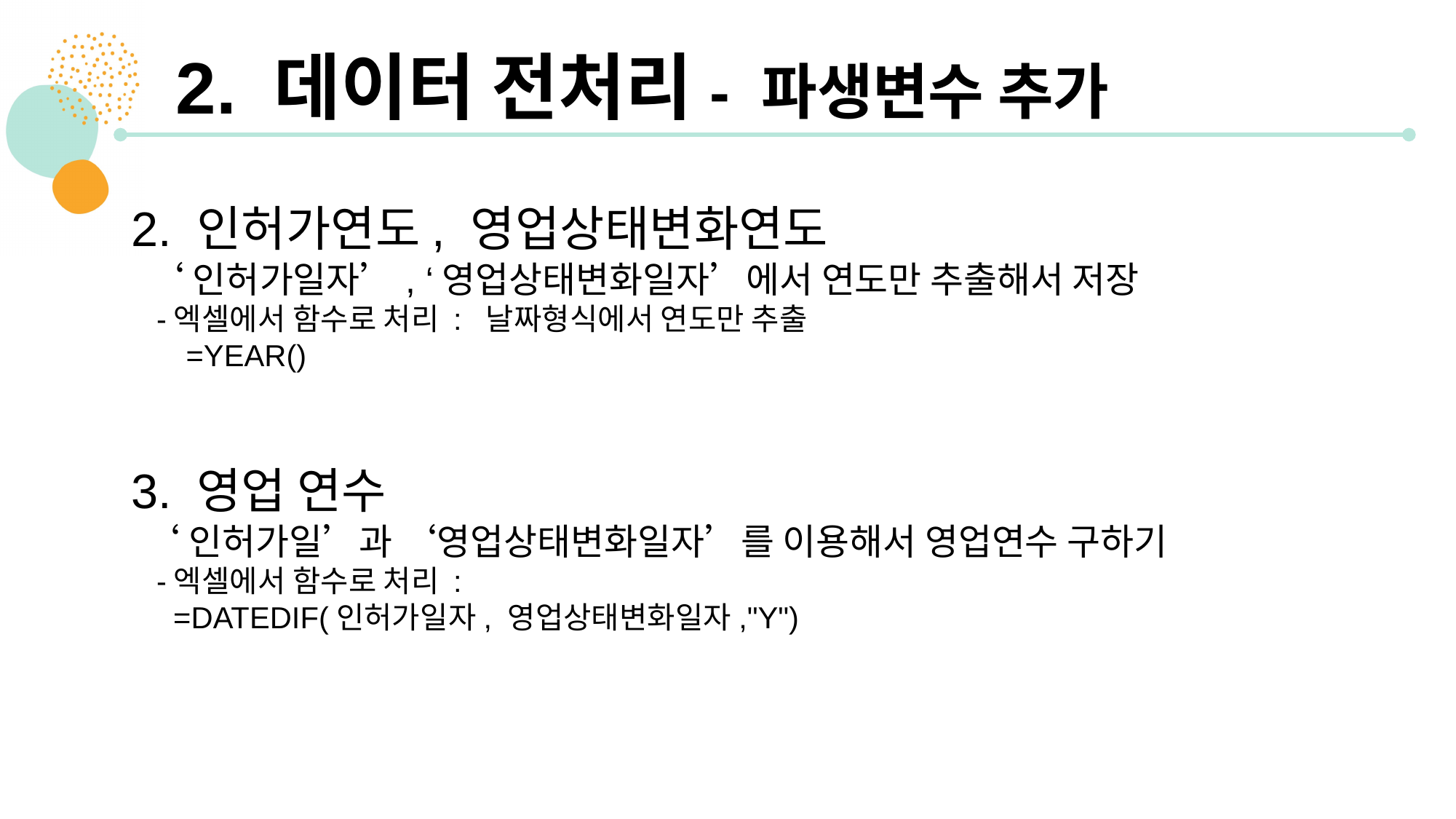

2. 데이터 전처리- 파생변수 추가
2. 인허가연도, 영업상태변화연도
  ‘인허가일자’, ‘영업상태변화일자’에서 연도만 추출해서 저장
   -엑셀에서 함수로 처리 :  날짜형식에서 연도만 추출
=YEAR()

3. 영업 연수
  ‘인허가일’과 ‘영업상태변화일자’를 이용해서 영업연수 구하기
   -엑셀에서 함수로 처리 :
     =DATEDIF(인허가일자, 영업상태변화일자,"Y")